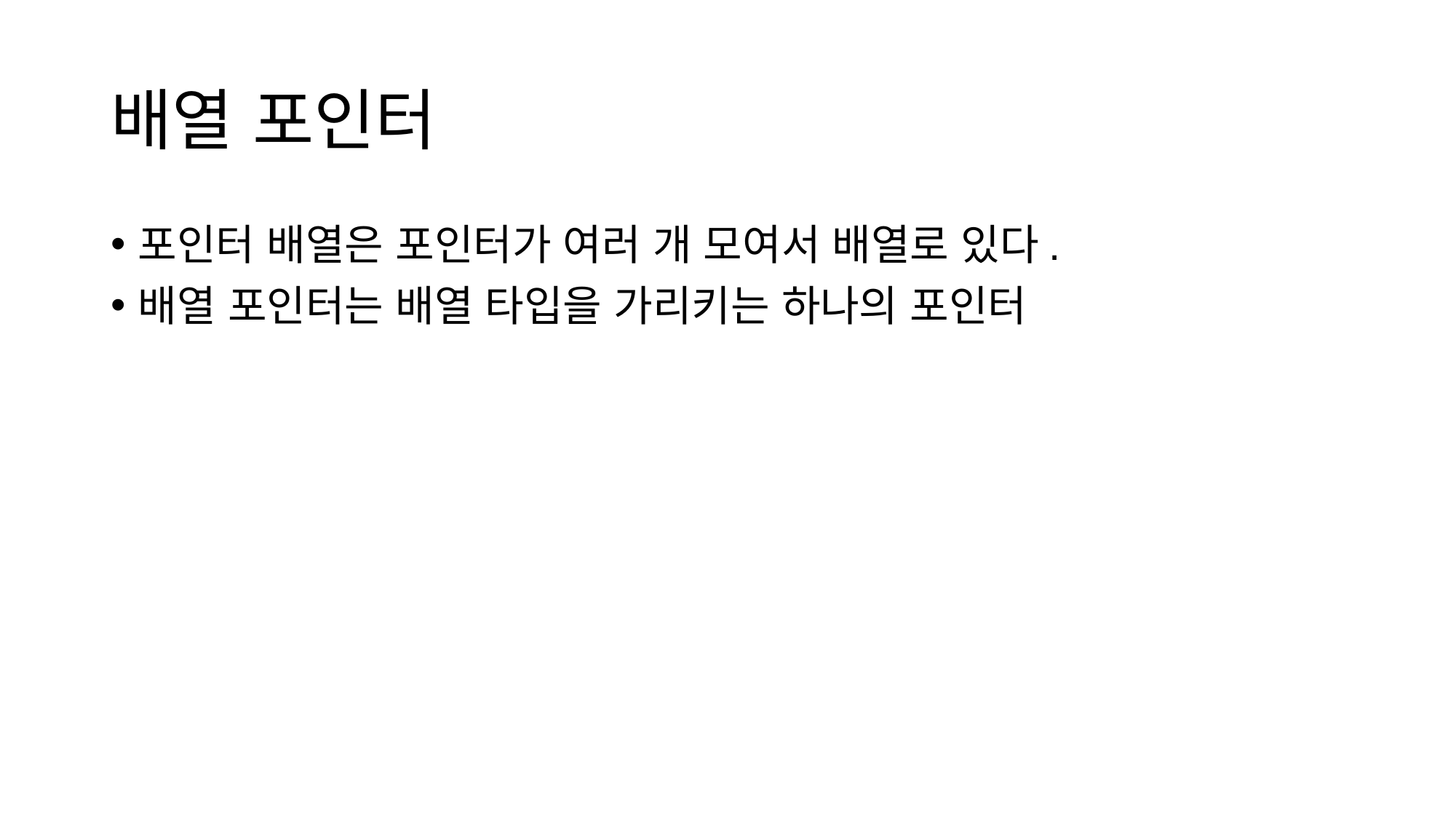

# 배열 포인터
포인터 배열은 포인터가 여러 개 모여서 배열로 있다.
배열 포인터는 배열 타입을 가리키는 하나의 포인터